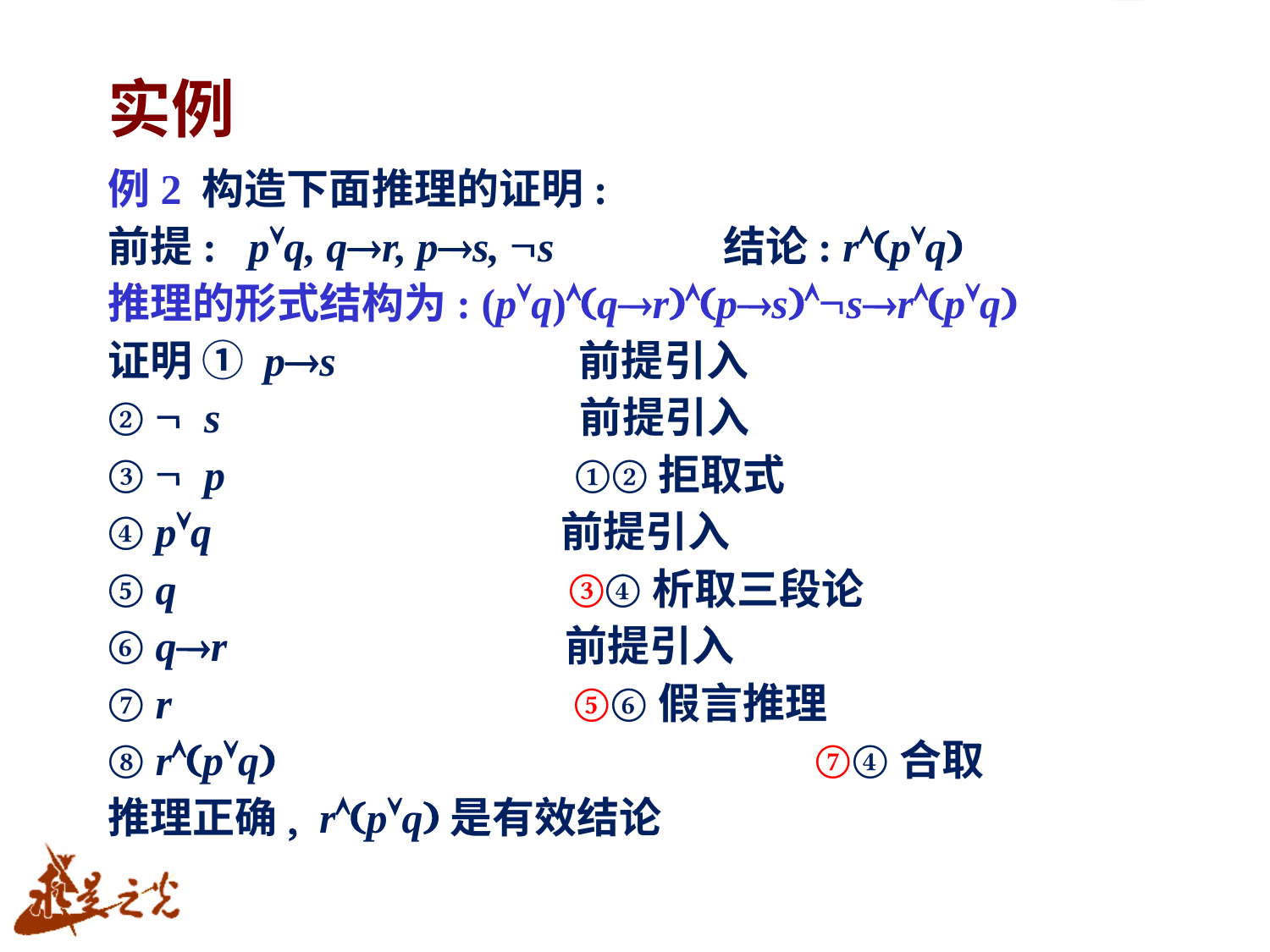

# 实例
例2 构造下面推理的证明:
前提:  p∨q, q→r, p→s, ¬s               结论: r∧(p∨q)
推理的形式结构为: (p∨q)∧(q→r)∧(p→s)∧¬s→r∧(p∨q)
证明 ① p→s                      前提引入
② ¬ s                                 前提引入
③ ¬ p                                 ①②拒取式
④ p∨q                                前提引入
⑤ q                                     ③④析取三段论
⑥ q→r                               前提引入
⑦ r                                      ⑤⑥假言推理
⑧ r∧(p∨q)                          ⑦④合取
推理正确, r∧(p∨q)是有效结论
10